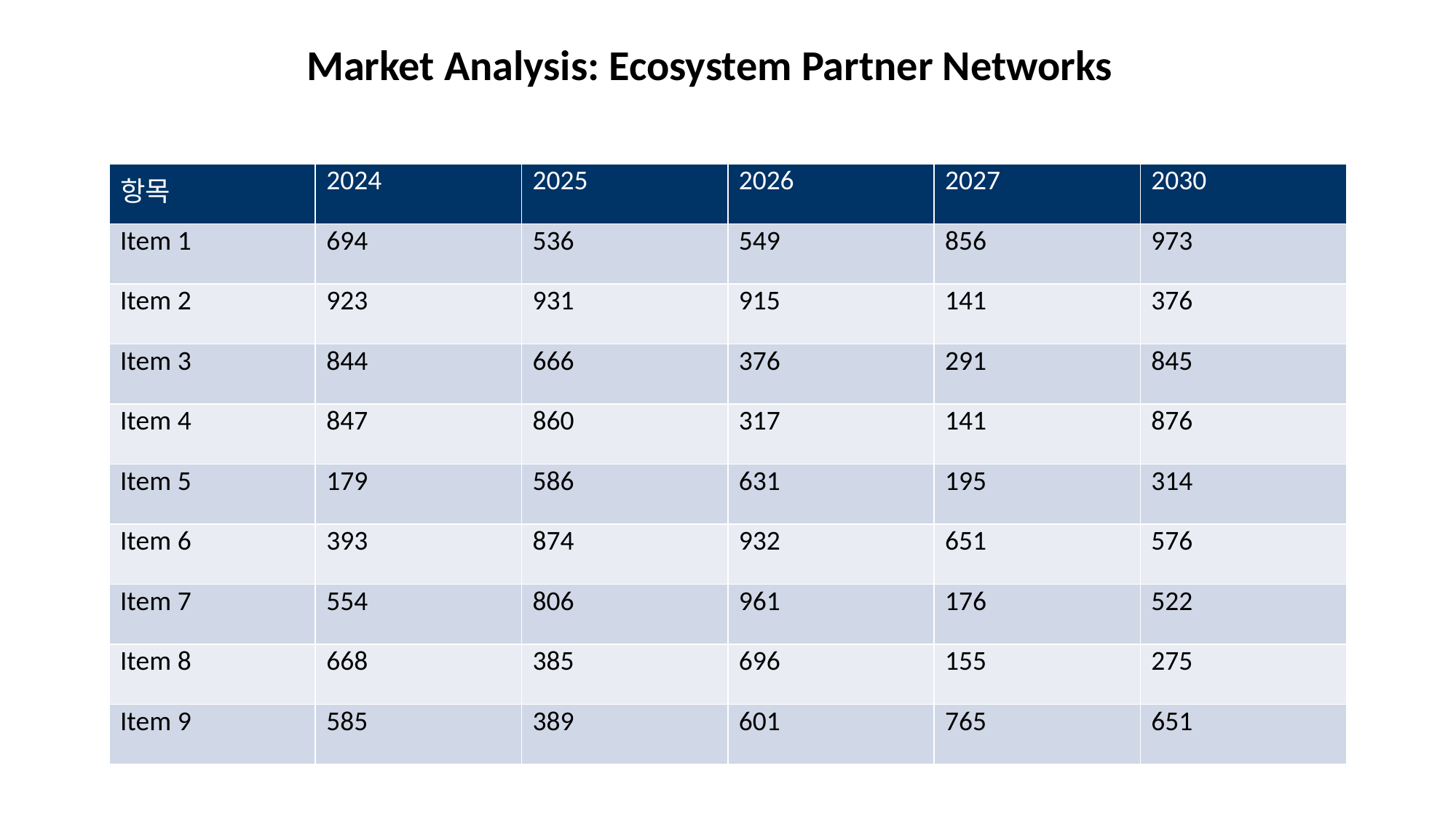

Market Analysis: Ecosystem Partner Networks
#
| 항목 | 2024 | 2025 | 2026 | 2027 | 2030 |
| --- | --- | --- | --- | --- | --- |
| Item 1 | 694 | 536 | 549 | 856 | 973 |
| Item 2 | 923 | 931 | 915 | 141 | 376 |
| Item 3 | 844 | 666 | 376 | 291 | 845 |
| Item 4 | 847 | 860 | 317 | 141 | 876 |
| Item 5 | 179 | 586 | 631 | 195 | 314 |
| Item 6 | 393 | 874 | 932 | 651 | 576 |
| Item 7 | 554 | 806 | 961 | 176 | 522 |
| Item 8 | 668 | 385 | 696 | 155 | 275 |
| Item 9 | 585 | 389 | 601 | 765 | 651 |